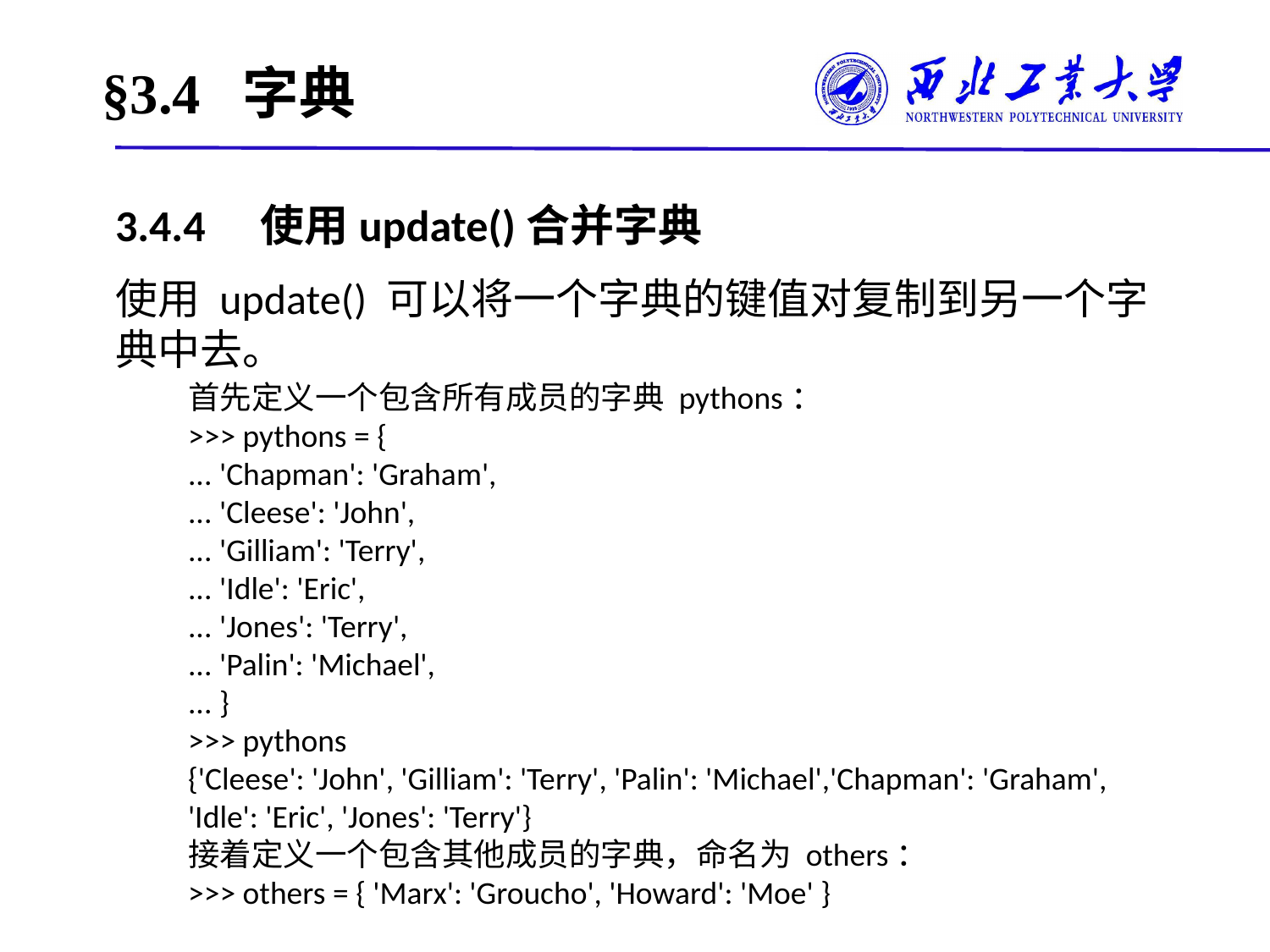

# §3.4  字典
3.4.4　使用update()合并字典

使用 update() 可以将一个字典的键值对复制到另一个字典中去。
首先定义一个包含所有成员的字典 pythons：
>>> pythons = {
... 'Chapman': 'Graham',
... 'Cleese': 'John',
... 'Gilliam': 'Terry',
... 'Idle': 'Eric',
... 'Jones': 'Terry',
... 'Palin': 'Michael',
... }
>>> pythons
{'Cleese': 'John', 'Gilliam': 'Terry', 'Palin': 'Michael','Chapman': 'Graham', 'Idle': 'Eric', 'Jones': 'Terry'}
接着定义一个包含其他成员的字典，命名为 others：
>>> others = { 'Marx': 'Groucho', 'Howard': 'Moe' }